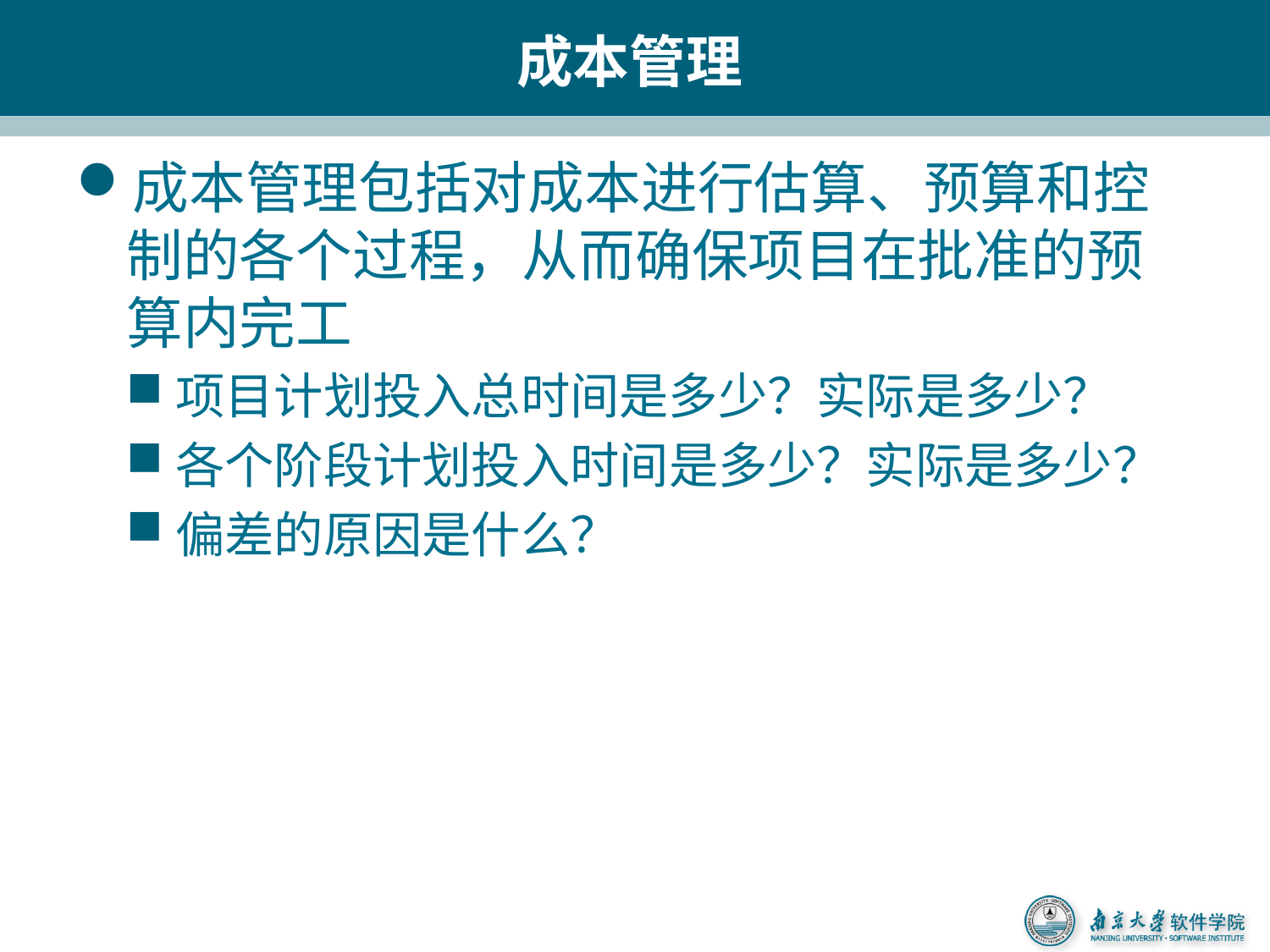

# 成本管理
成本管理包括对成本进行估算、预算和控制的各个过程，从而确保项目在批准的预算内完工
项目计划投入总时间是多少？实际是多少？
各个阶段计划投入时间是多少？实际是多少？
偏差的原因是什么？